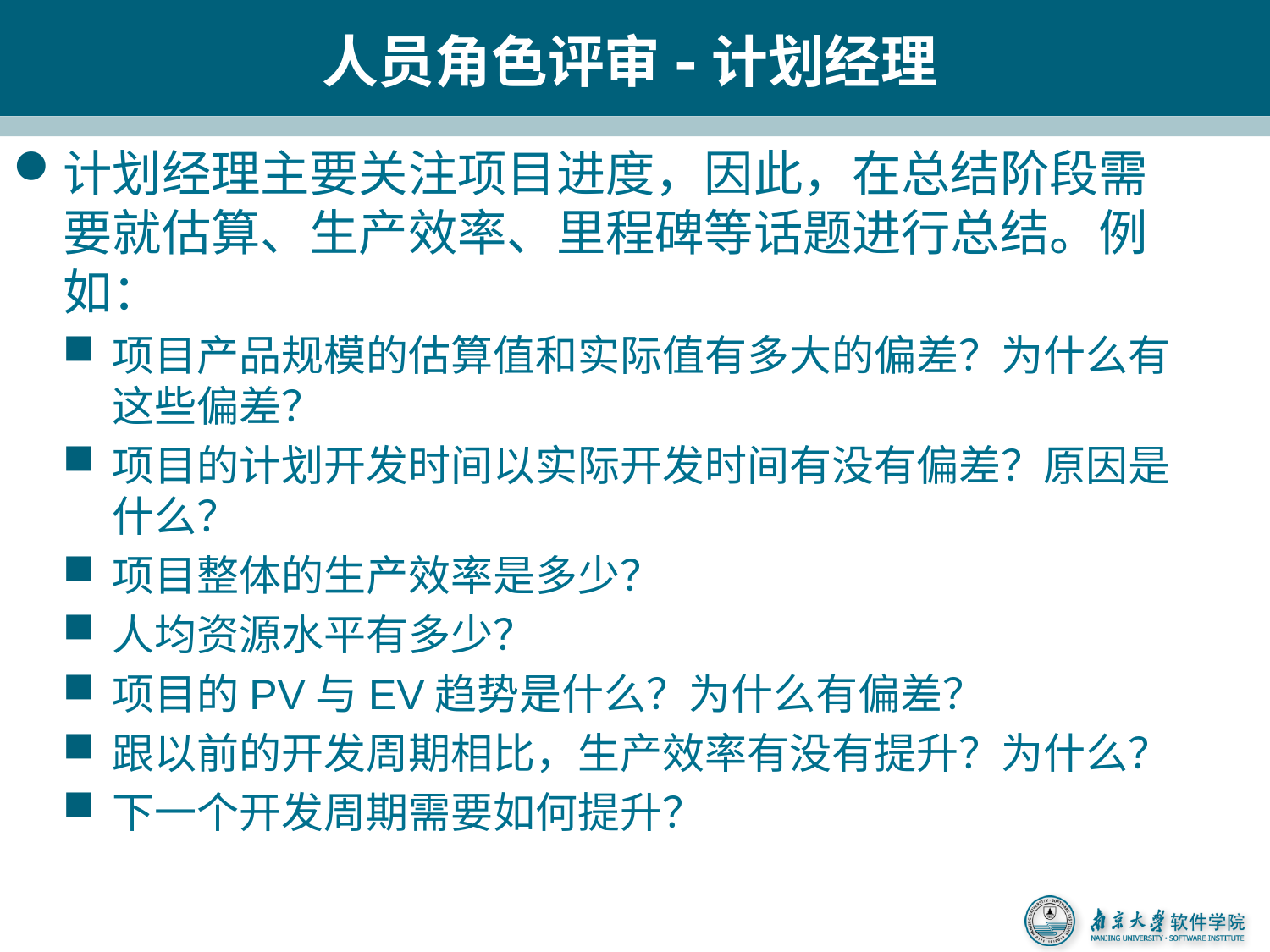

# 人员角色评审-计划经理
计划经理主要关注项目进度，因此，在总结阶段需要就估算、生产效率、里程碑等话题进行总结。例如：
项目产品规模的估算值和实际值有多大的偏差？为什么有这些偏差？
项目的计划开发时间以实际开发时间有没有偏差？原因是什么？
项目整体的生产效率是多少？
人均资源水平有多少？
项目的PV与EV趋势是什么？为什么有偏差？
跟以前的开发周期相比，生产效率有没有提升？为什么？
下一个开发周期需要如何提升？